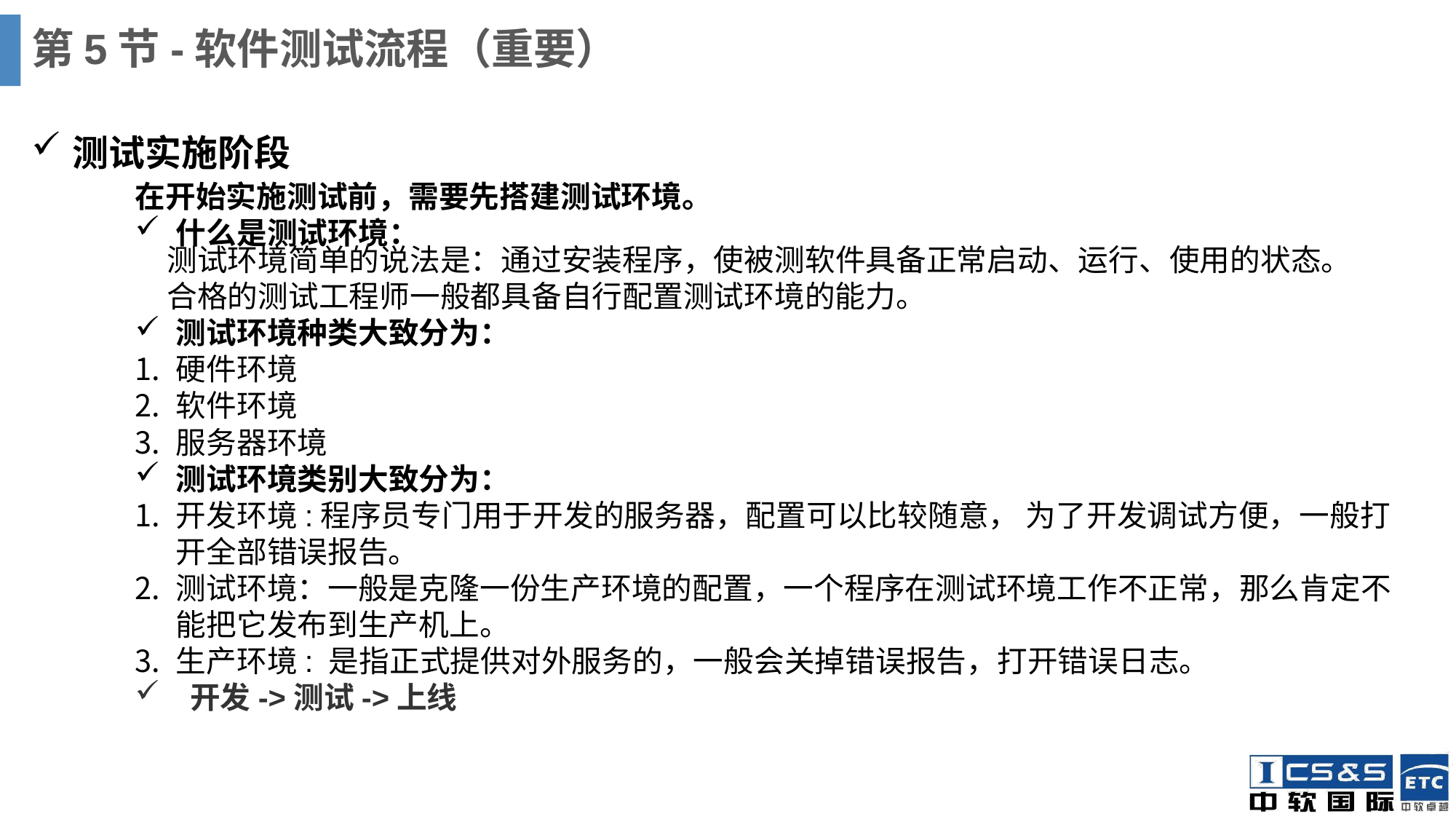

# 第5节-软件测试流程（重要）
测试实施阶段
在开始实施测试前，需要先搭建测试环境。
什么是测试环境：
测试环境简单的说法是：通过安装程序，使被测软件具备正常启动、运行、使用的状态。
合格的测试工程师一般都具备自行配置测试环境的能力。
测试环境种类大致分为：
硬件环境
软件环境
服务器环境
测试环境类别大致分为：
开发环境:程序员专门用于开发的服务器，配置可以比较随意， 为了开发调试方便，一般打开全部错误报告。
测试环境：一般是克隆一份生产环境的配置，一个程序在测试环境工作不正常，那么肯定不能把它发布到生产机上。
生产环境: 是指正式提供对外服务的，一般会关掉错误报告，打开错误日志。
 开发->测试->上线